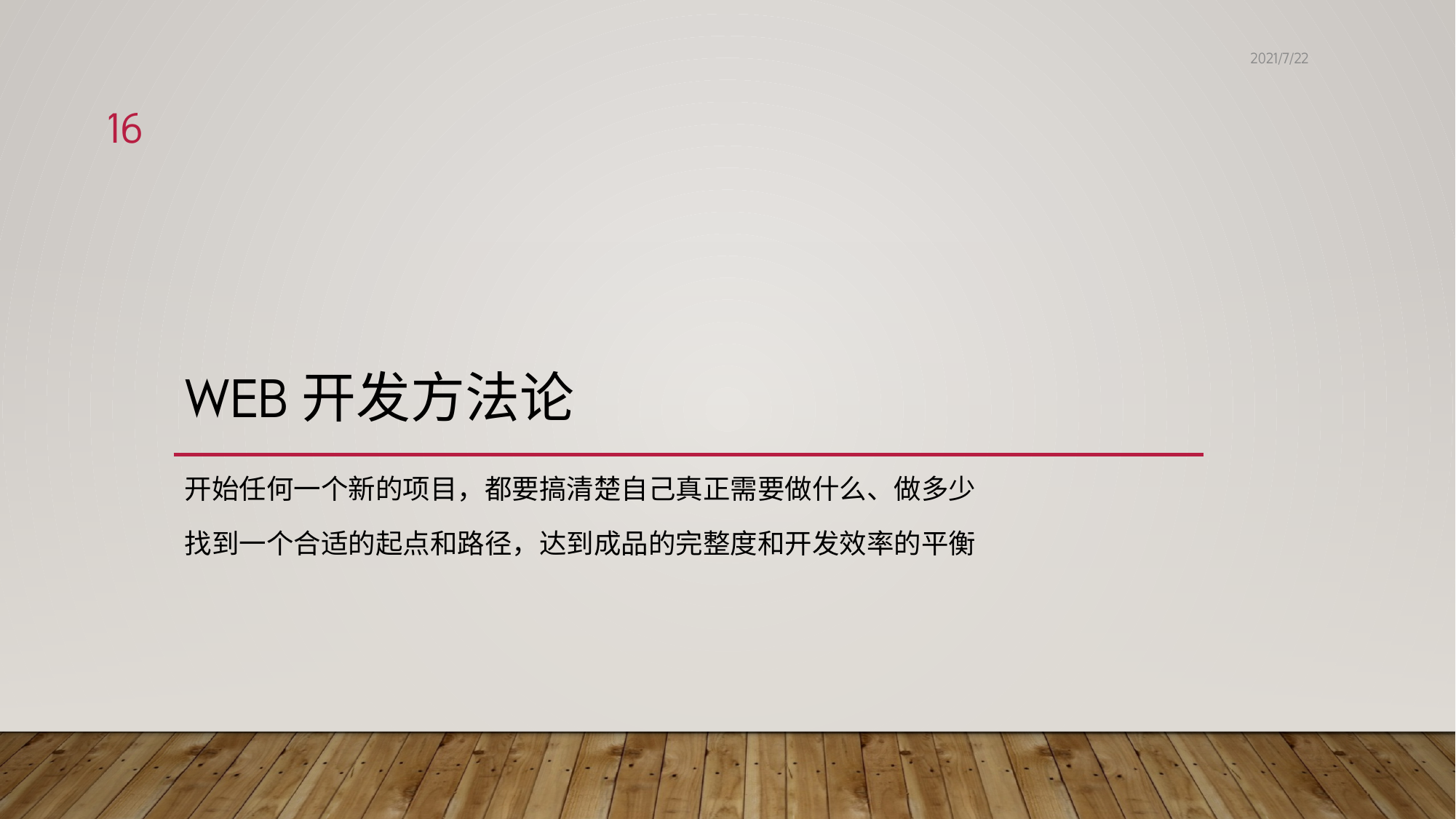

2021/7/22
16
# WEB开发方法论
开始任何一个新的项目，都要搞清楚自己真正需要做什么、做多少
找到一个合适的起点和路径，达到成品的完整度和开发效率的平衡